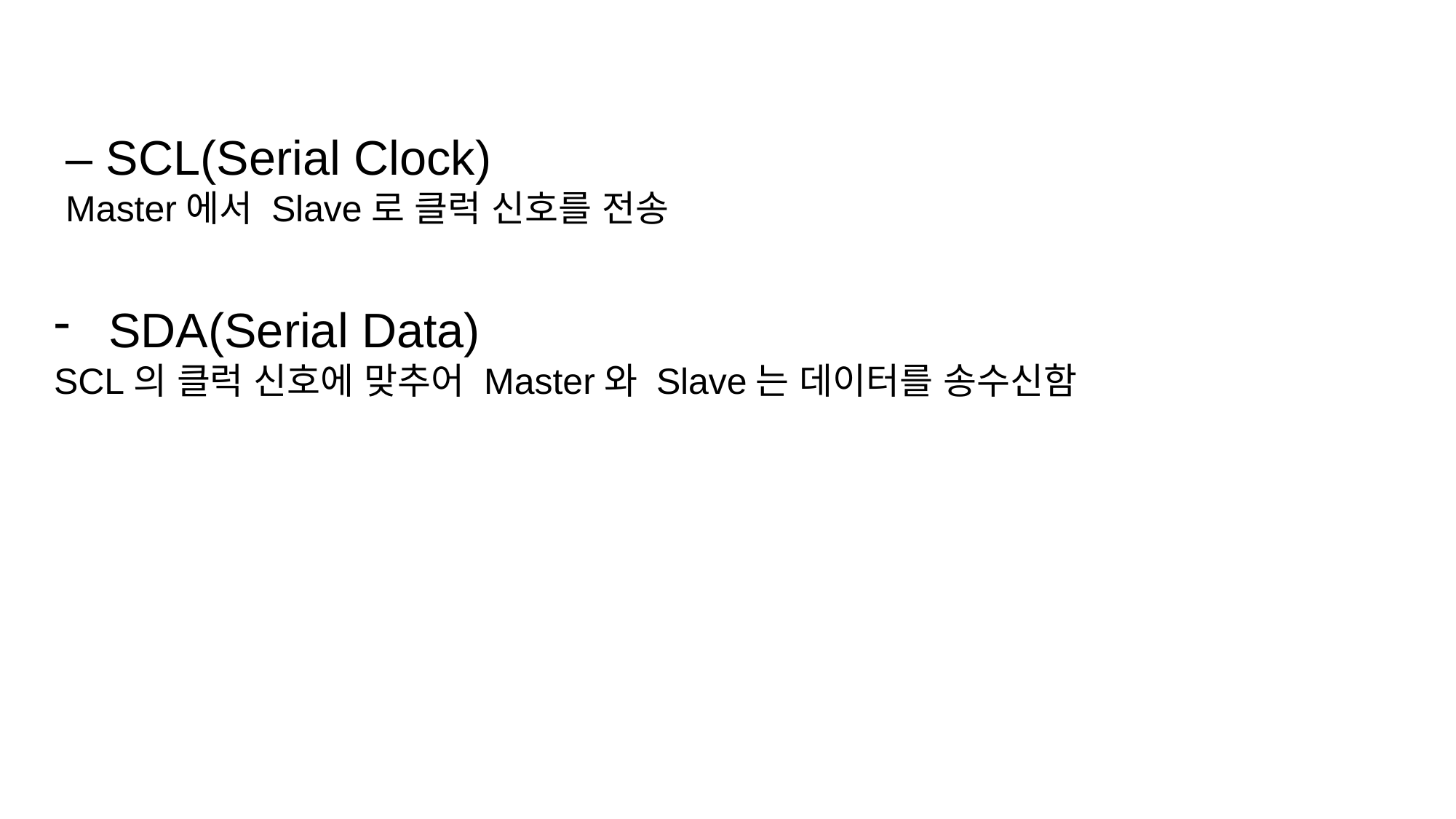

– SCL(Serial Clock)
Master에서 Slave로 클럭 신호를 전송
SDA(Serial Data)
SCL의 클럭 신호에 맞추어 Master와 Slave는 데이터를 송수신함